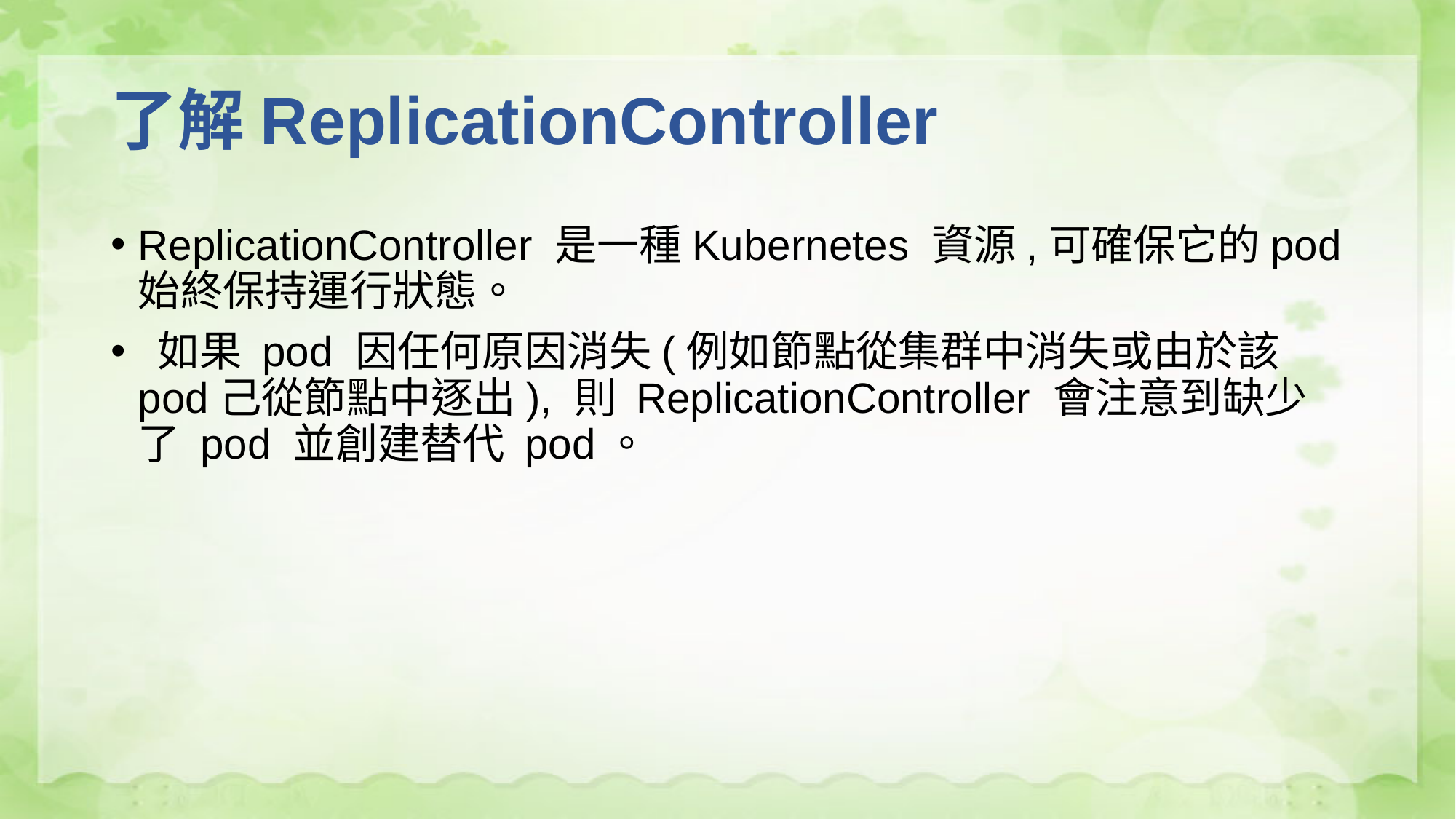

# 了解ReplicationController
ReplicationController 是一種Kubernetes 資源,可確保它的pod 始終保持運行狀態。
 如果 pod 因任何原因消失(例如節點從集群中消失或由於該 pod己從節點中逐出), 則 ReplicationController 會注意到缺少了 pod 並創建替代 pod。